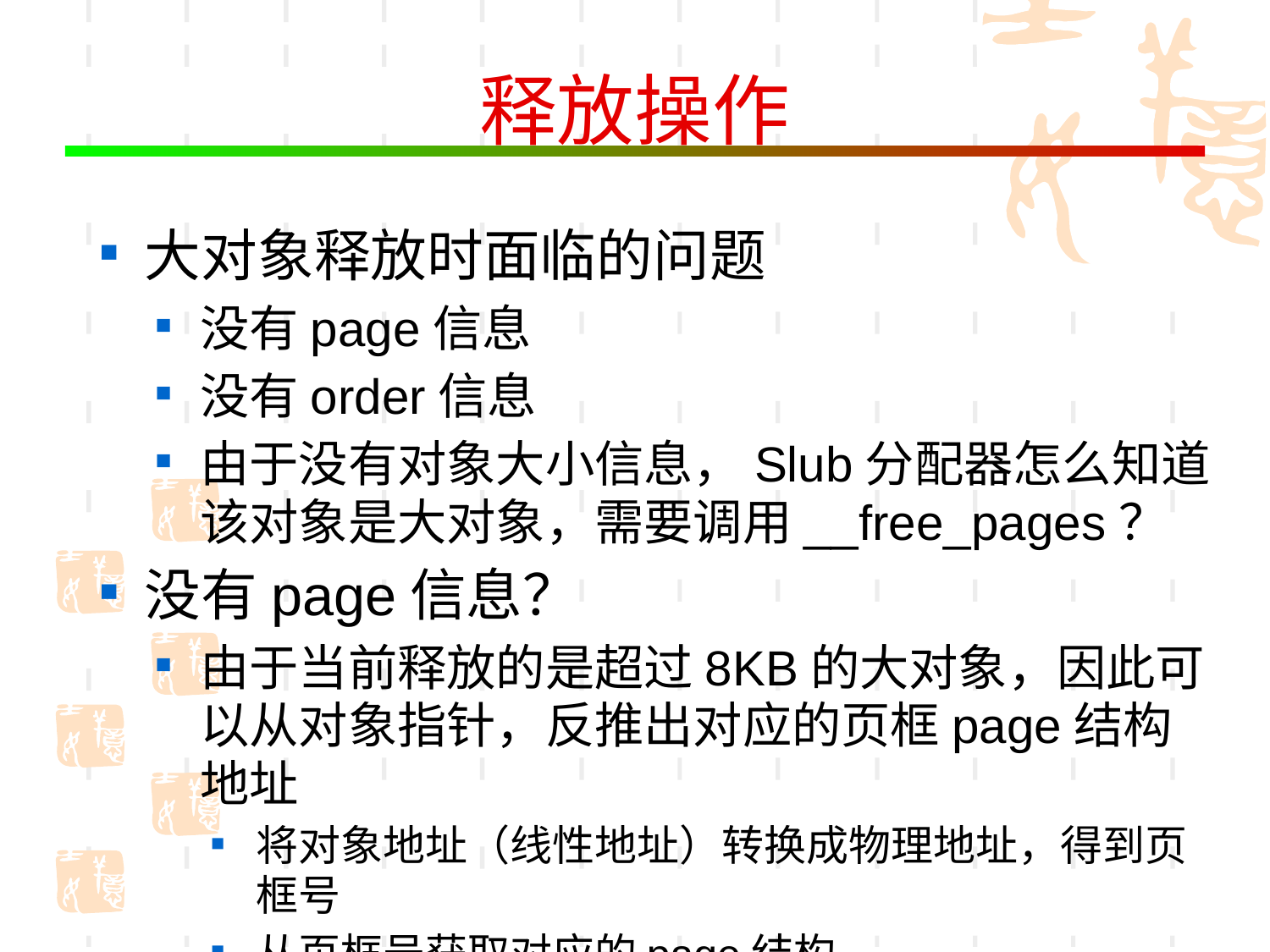

# 释放操作
大对象释放时面临的问题
没有page信息
没有order信息
由于没有对象大小信息，Slub分配器怎么知道该对象是大对象，需要调用__free_pages？
没有page信息？
由于当前释放的是超过8KB的大对象，因此可以从对象指针，反推出对应的页框page结构地址
将对象地址（线性地址）转换成物理地址，得到页框号
从页框号获取对应的page结构